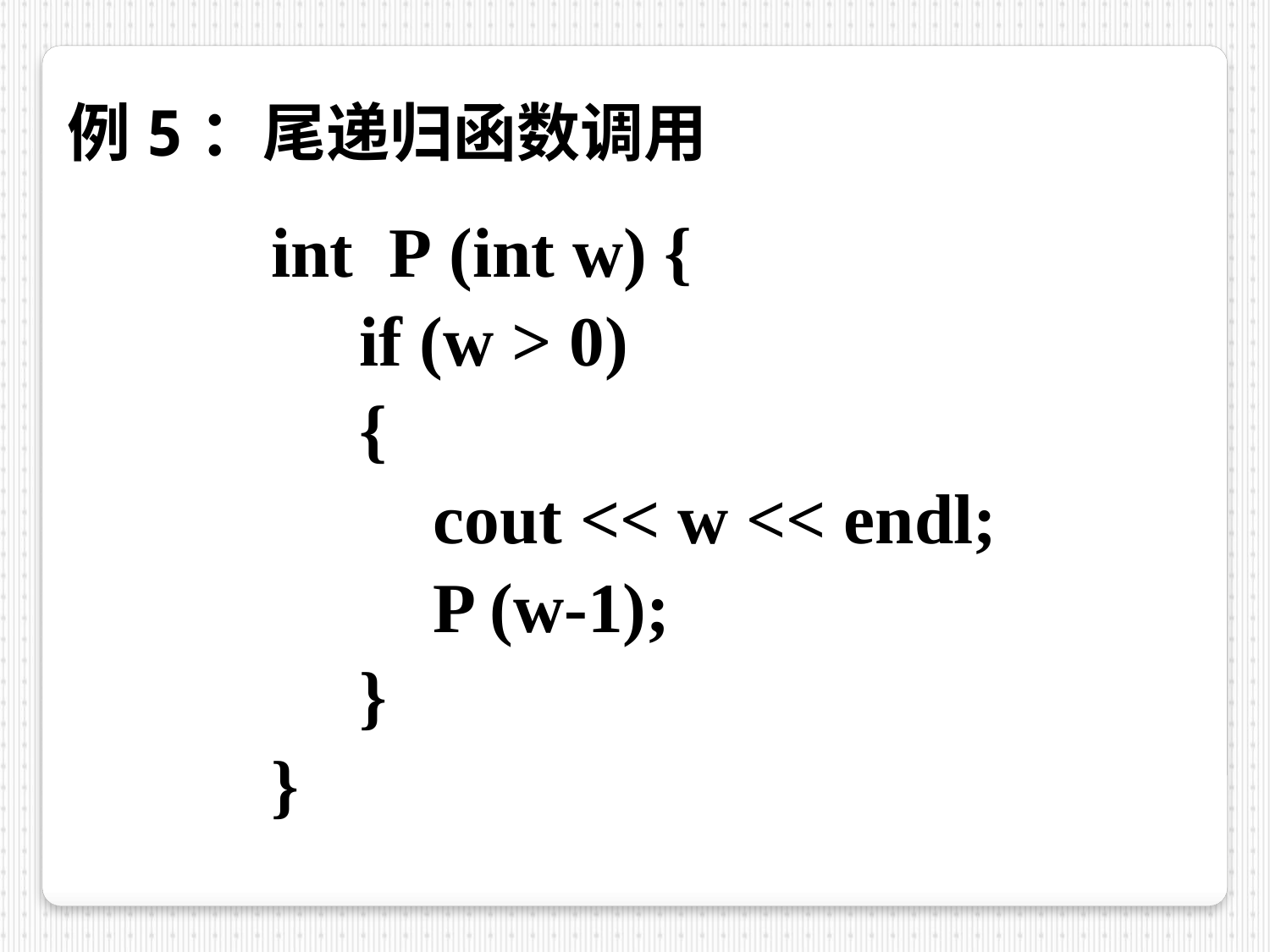

例5：尾递归函数调用
int  P (int w) {
     if (w > 0)
     {
  	  cout << w << endl;
	  P (w-1);
     }
}